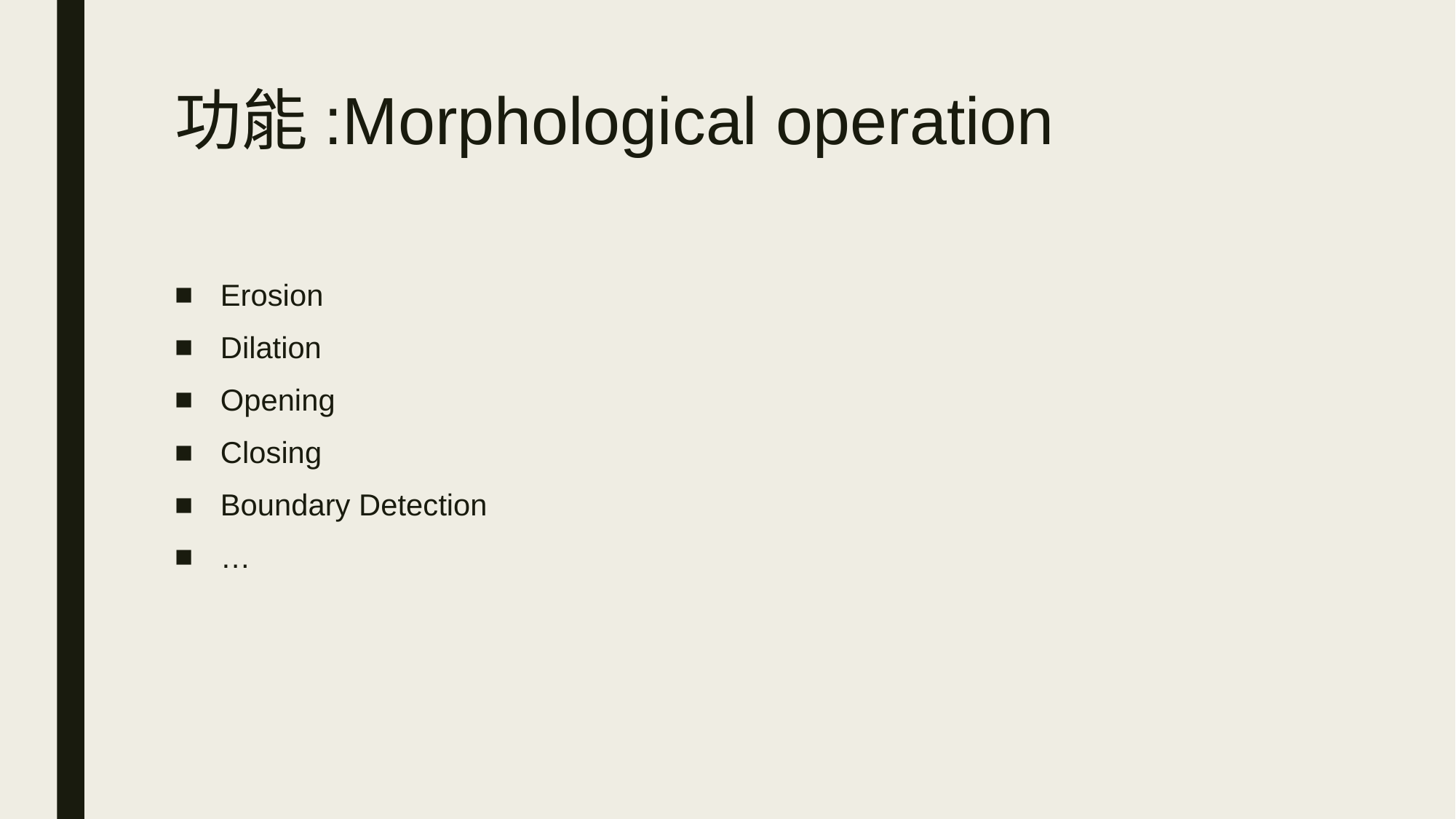

# 功能:Morphological operation
Erosion
Dilation
Opening
Closing
Boundary Detection
…